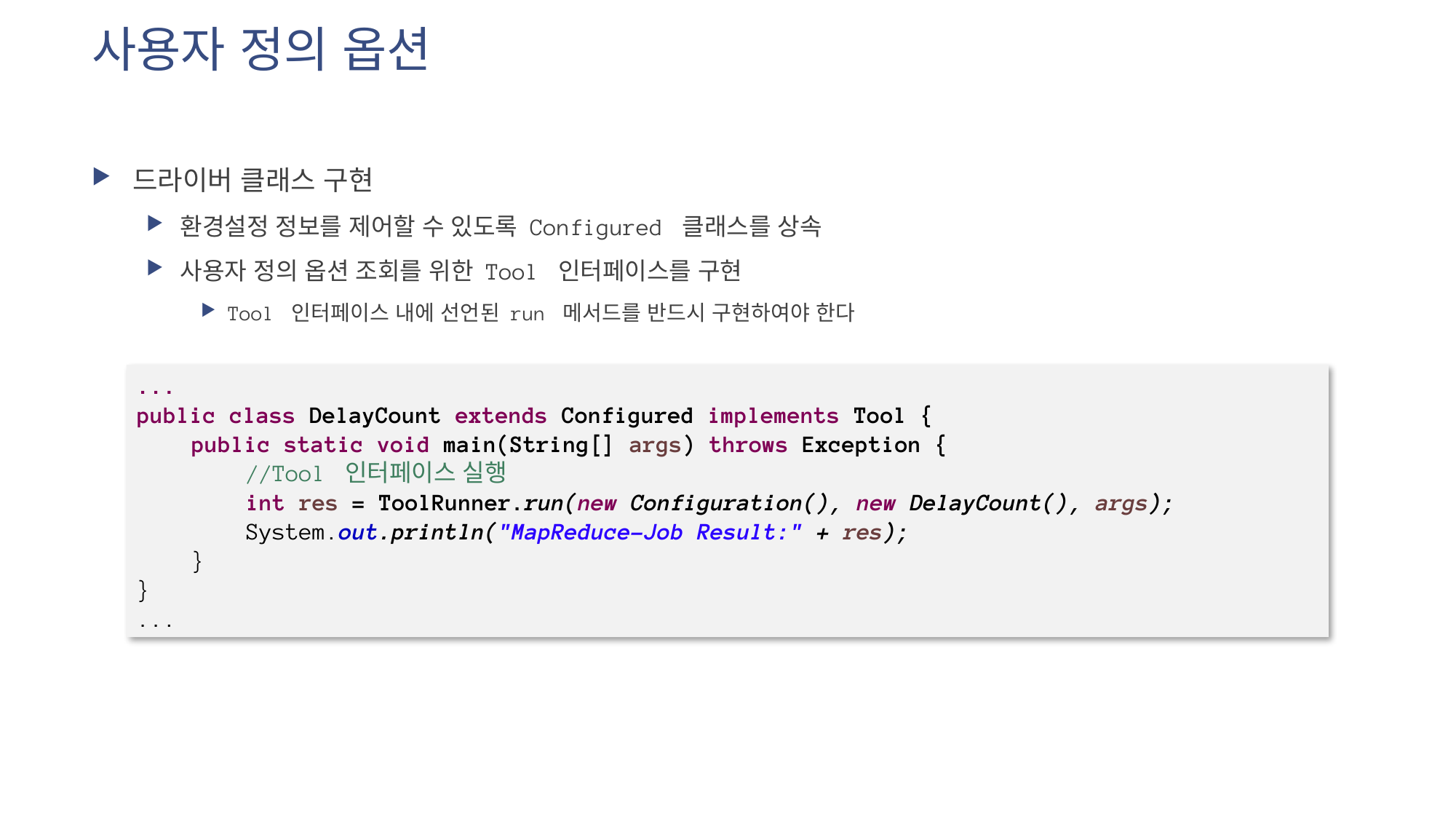

# 사용자 정의 옵션
드라이버 클래스 구현
환경설정 정보를 제어할 수 있도록 Configured 클래스를 상속
사용자 정의 옵션 조회를 위한 Tool 인터페이스를 구현
Tool 인터페이스 내에 선언된 run 메서드를 반드시 구현하여야 한다
...
public class DelayCount extends Configured implements Tool {
public static void main(String[] args) throws Exception {
//Tool 인터페이스 실행
int res = ToolRunner.run(new Configuration(), new DelayCount(), args);
System.out.println("MapReduce-Job Result:" + res);
}
}
...